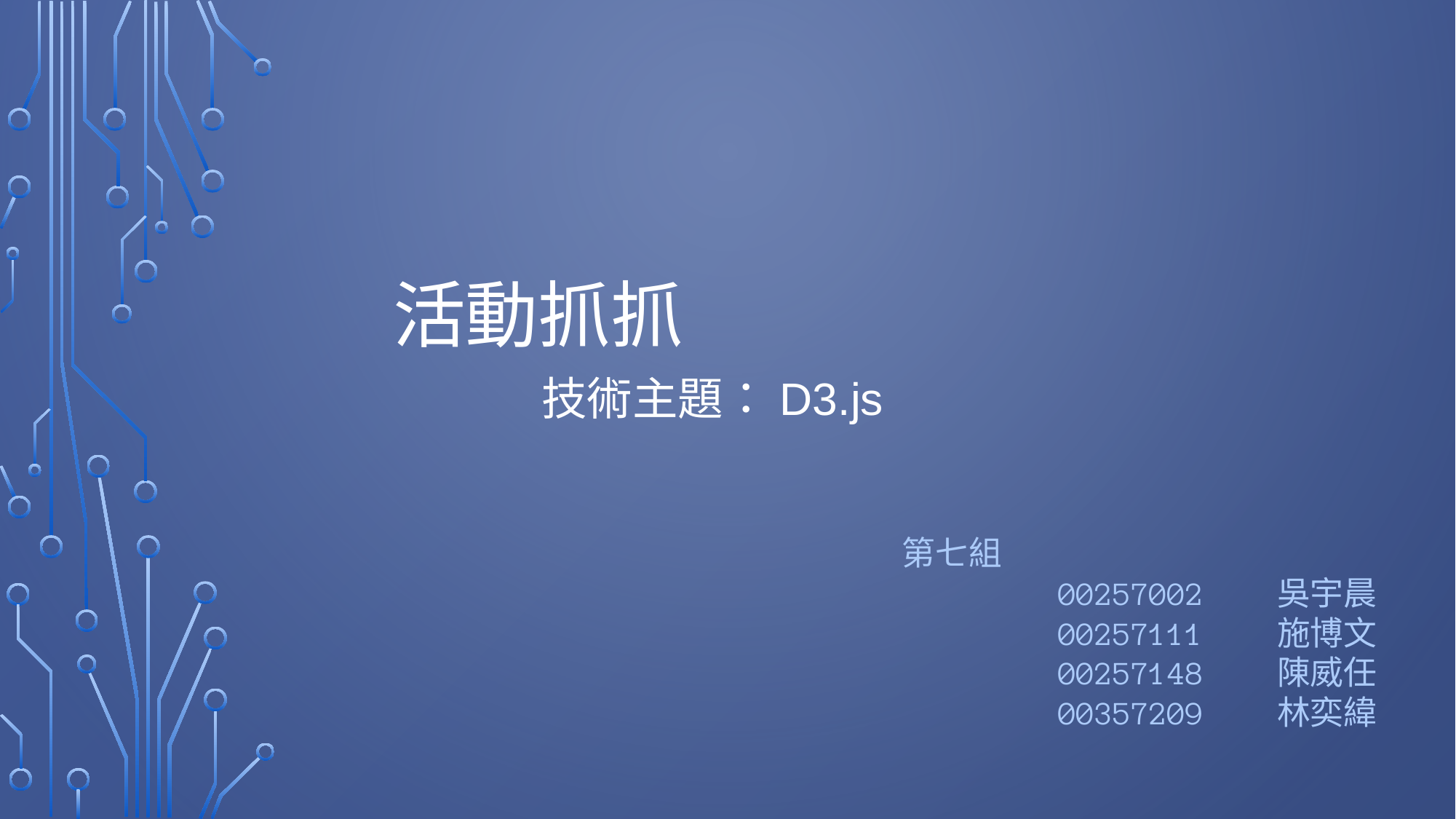

# 活動抓抓
技術主題：D3.js
第七組
00257002	吳宇晨
00257111	施博文
00257148	陳威任
00357209	林奕緯